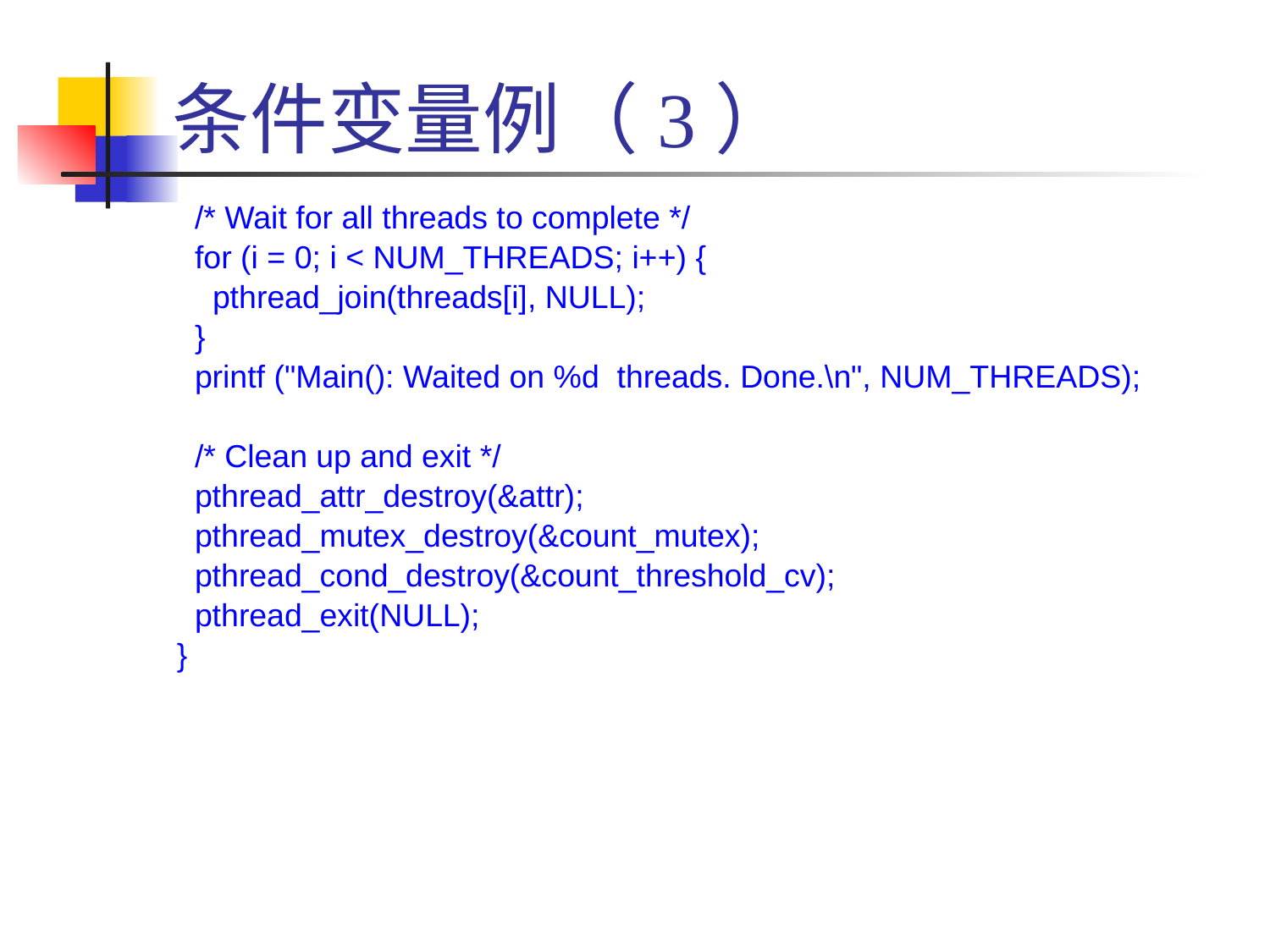

# 条件变量例（3）
  /* Wait for all threads to complete */
  for (i = 0; i < NUM_THREADS; i++) {
    pthread_join(threads[i], NULL);
  }
  printf ("Main(): Waited on %d  threads. Done.\n", NUM_THREADS);

  /* Clean up and exit */
  pthread_attr_destroy(&attr);
  pthread_mutex_destroy(&count_mutex);
  pthread_cond_destroy(&count_threshold_cv);
  pthread_exit(NULL);
}